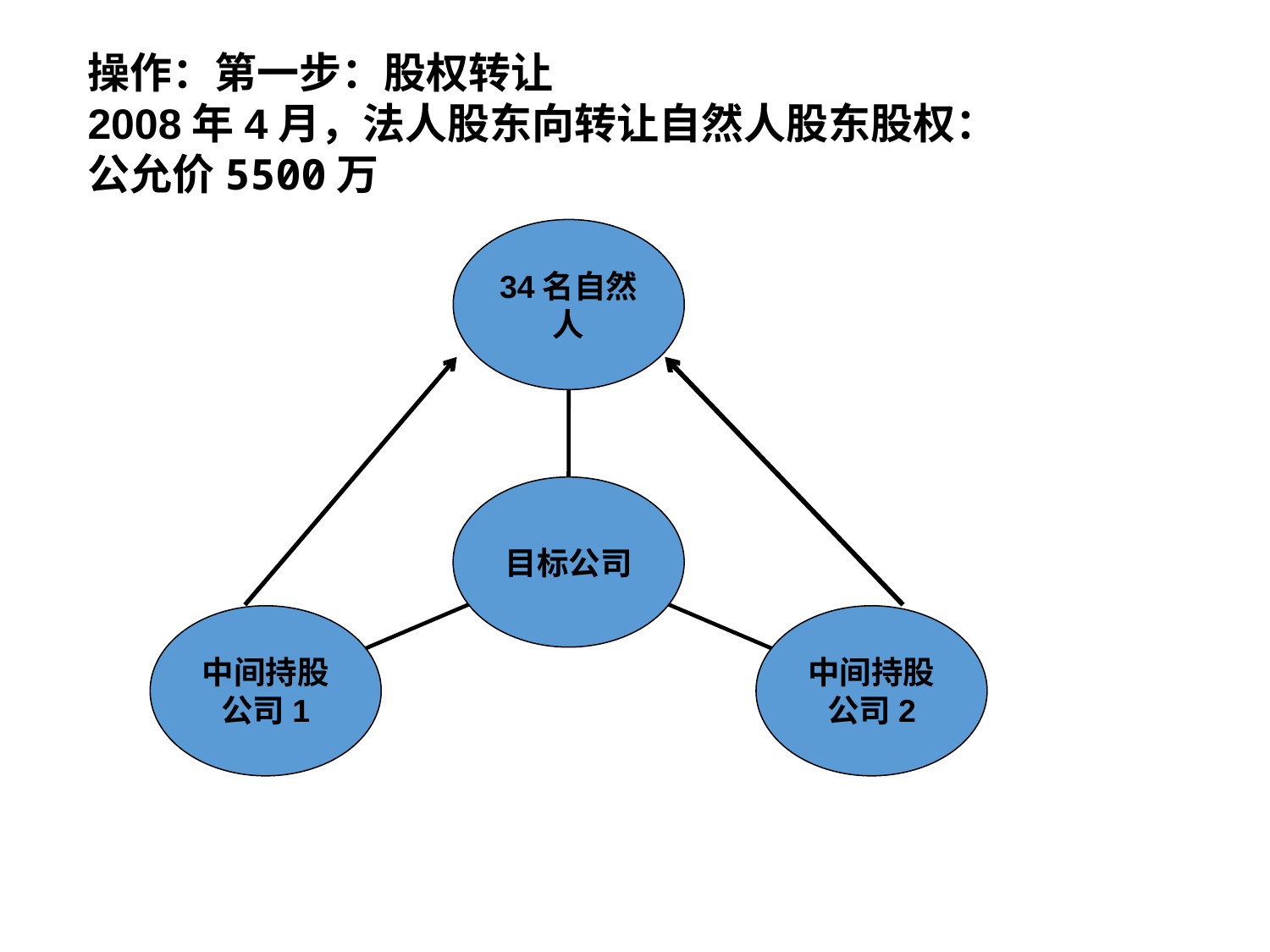

操作：第一步：股权转让
2008年4月，法人股东向转让自然人股东股权：
公允价5500万
#

34名自然人

目标公司

中间持股公司1
中间持股公司2